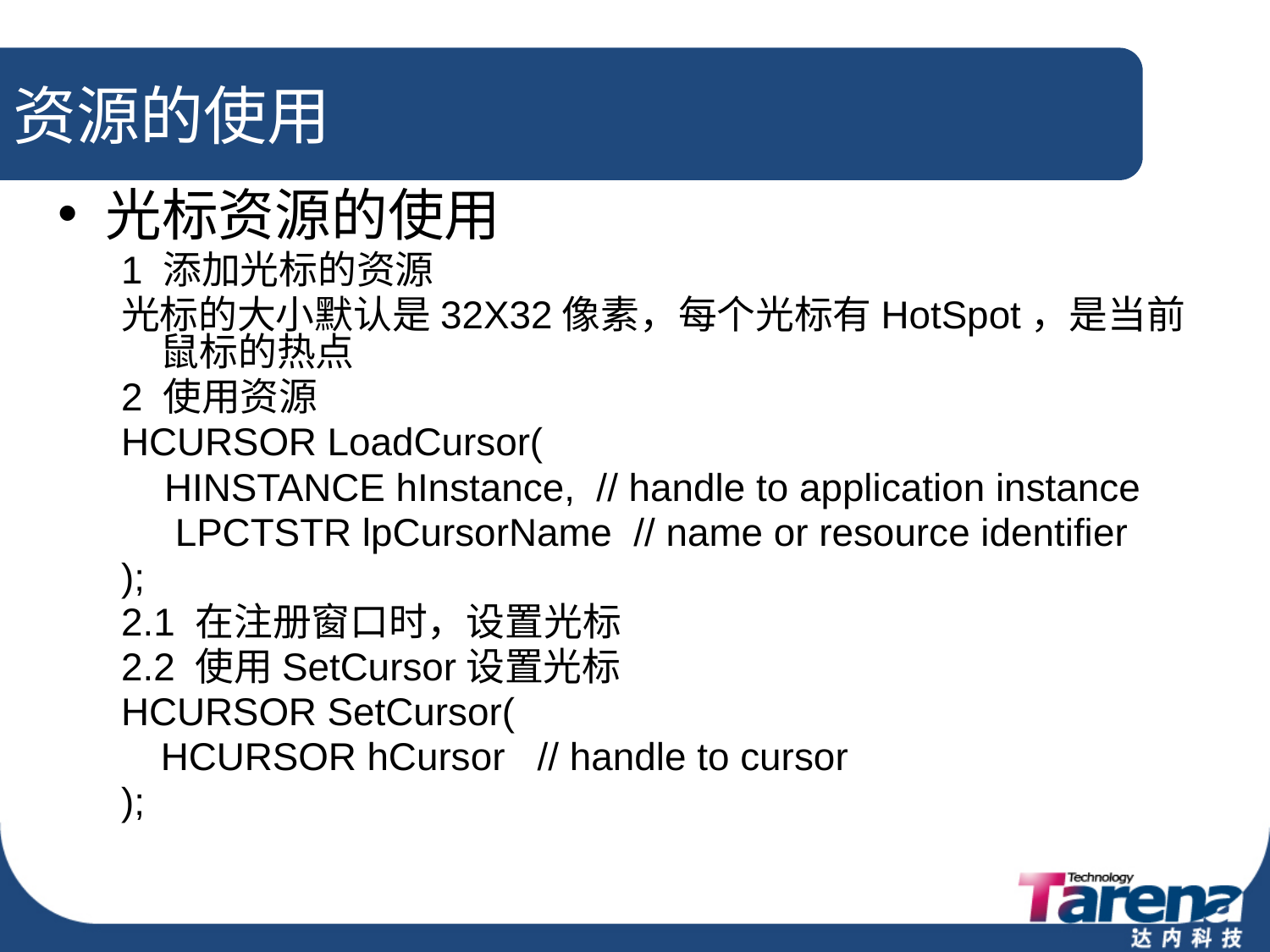

# 资源的使用
光标资源的使用
1 添加光标的资源
光标的大小默认是32X32像素，每个光标有HotSpot，是当前鼠标的热点
2 使用资源
HCURSOR LoadCursor(
    HINSTANCE hInstance,  // handle to application instance
     LPCTSTR lpCursorName  // name or resource identifier
);
2.1 在注册窗口时，设置光标
2.2 使用SetCursor设置光标
HCURSOR SetCursor(
  	HCURSOR hCursor   // handle to cursor
);